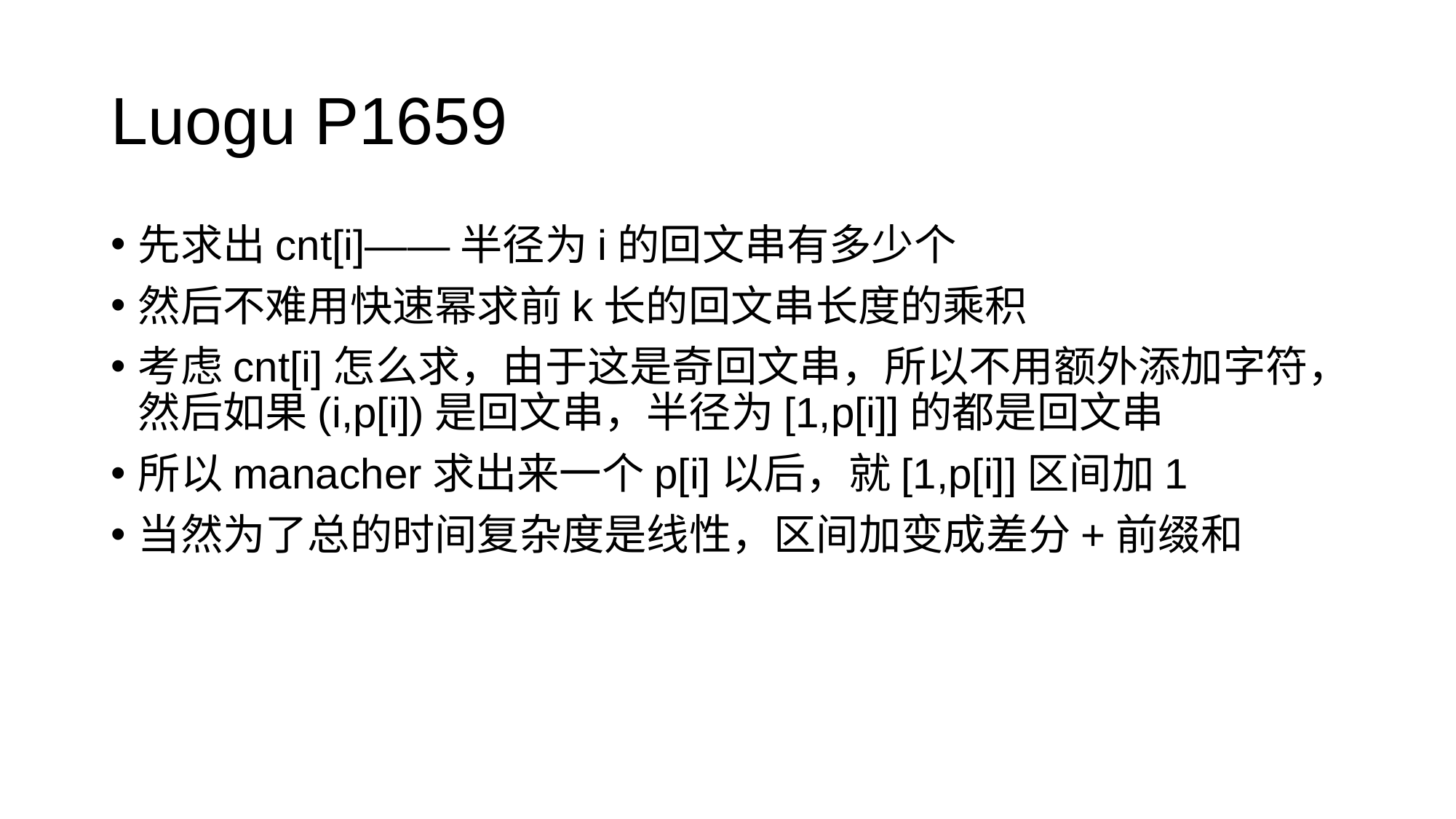

# Luogu P1659
先求出cnt[i]——半径为i的回文串有多少个
然后不难用快速幂求前k长的回文串长度的乘积
考虑cnt[i]怎么求，由于这是奇回文串，所以不用额外添加字符，然后如果(i,p[i])是回文串，半径为[1,p[i]]的都是回文串
所以manacher求出来一个p[i]以后，就[1,p[i]]区间加1
当然为了总的时间复杂度是线性，区间加变成差分+前缀和